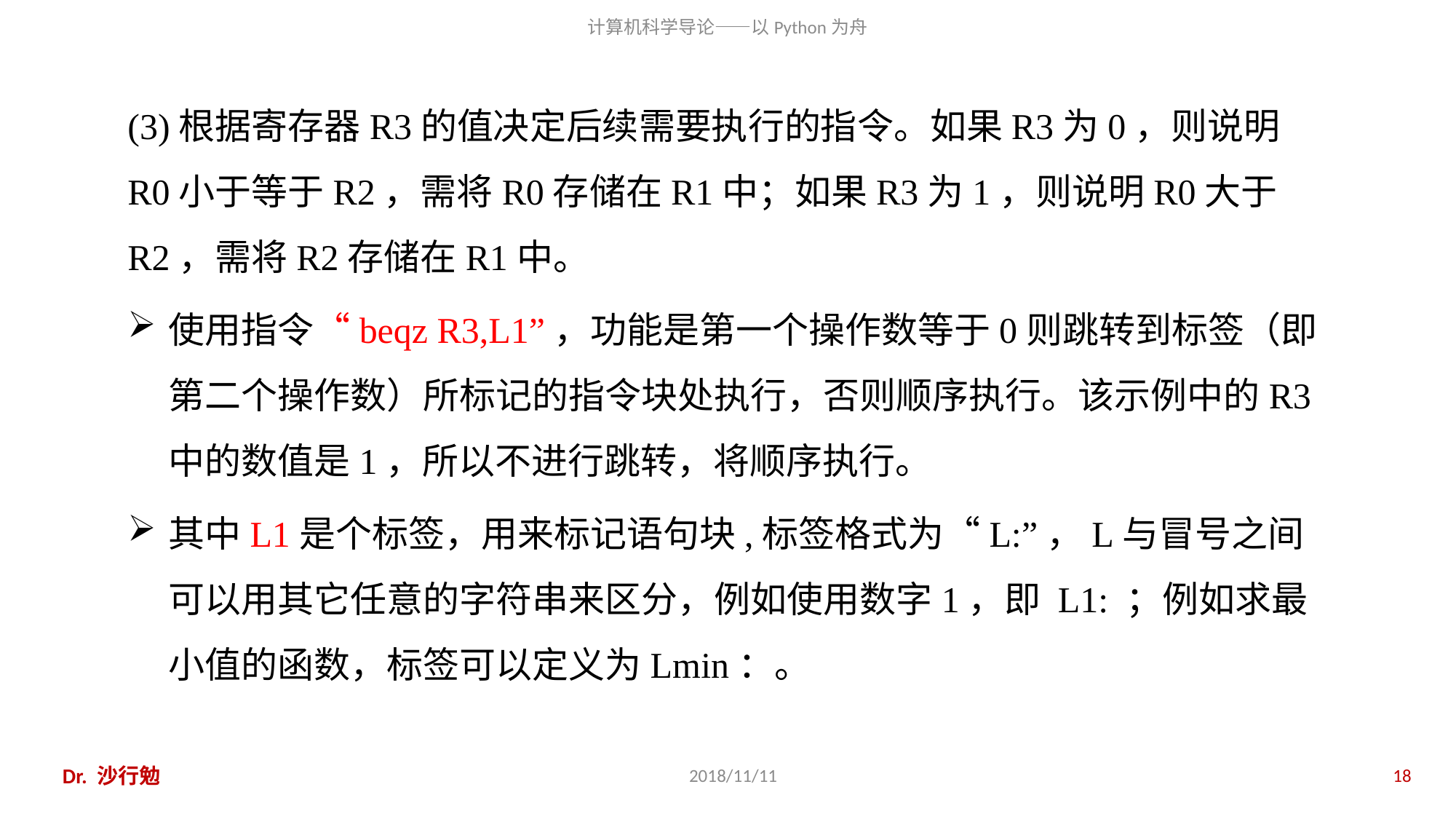

(3)根据寄存器R3的值决定后续需要执行的指令。如果R3为0，则说明R0小于等于R2，需将R0存储在R1中；如果R3为1，则说明R0大于R2，需将R2存储在R1中。
使用指令“beqz R3,L1”，功能是第一个操作数等于0则跳转到标签（即第二个操作数）所标记的指令块处执行，否则顺序执行。该示例中的R3中的数值是1，所以不进行跳转，将顺序执行。
其中L1是个标签，用来标记语句块,标签格式为“L:”，L与冒号之间可以用其它任意的字符串来区分，例如使用数字1，即 L1: ；例如求最小值的函数，标签可以定义为Lmin：。
Dr. 沙行勉
2018/11/11
18